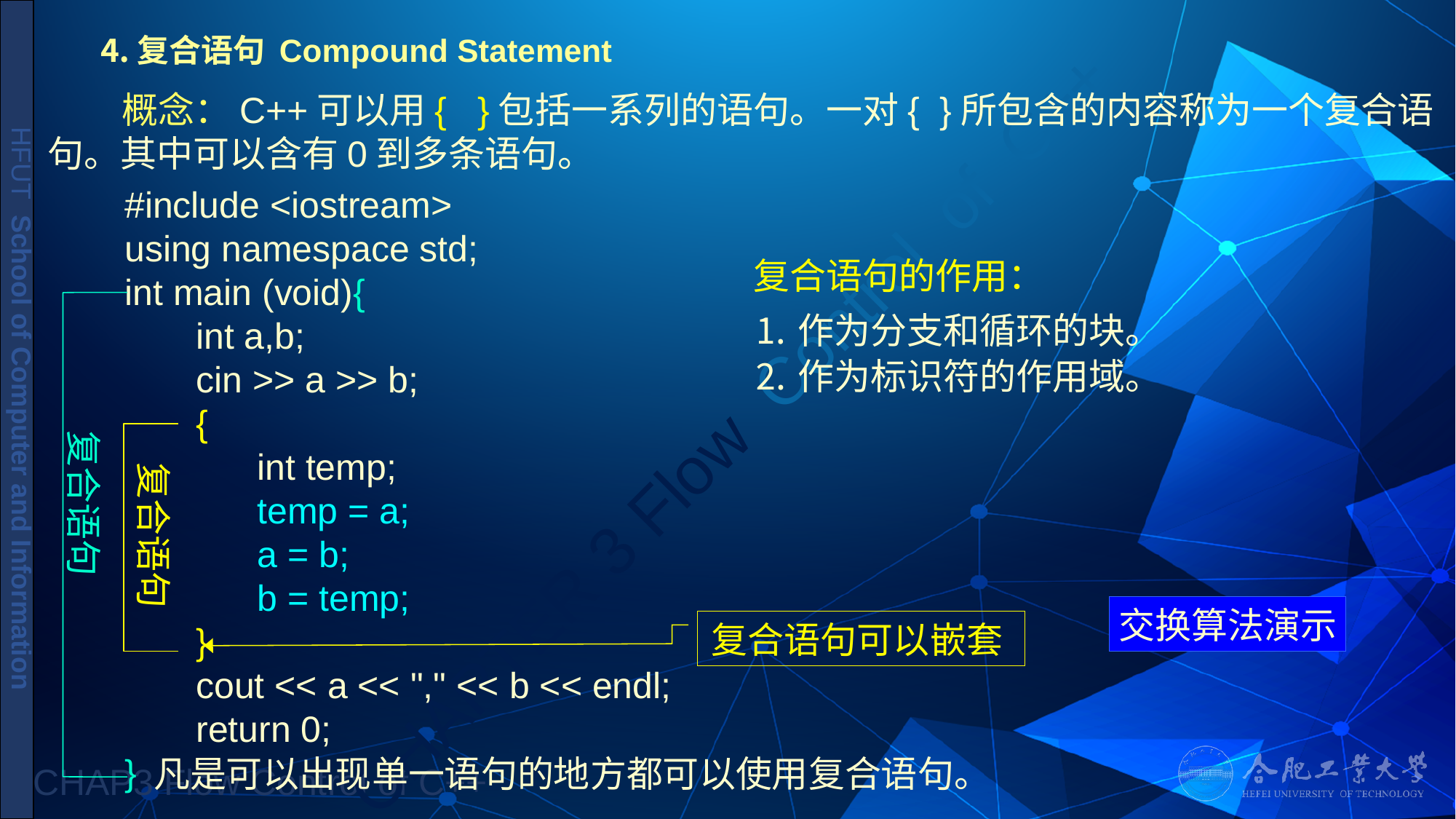

# ⒋复合语句 Compound Statement
        概念：C++可以用{   }包括一系列的语句。一对{  }所包含的内容称为一个复合语句。其中可以含有0到多条语句。
#include <iostream>
using namespace std;
int main (void){
       int a,b;
       cin >> a >> b;
       {
             int temp;
             temp = a;
             a = b;
             b = temp;
       }
       cout << a << "," << b << endl;
       return 0;
}
复合语句的作用：

⒈作为分支和循环的块。
⒉作为标识符的作用域。

复合语句
复合语句
交换算法演示
复合语句可以嵌套
凡是可以出现单一语句的地方都可以使用复合语句。